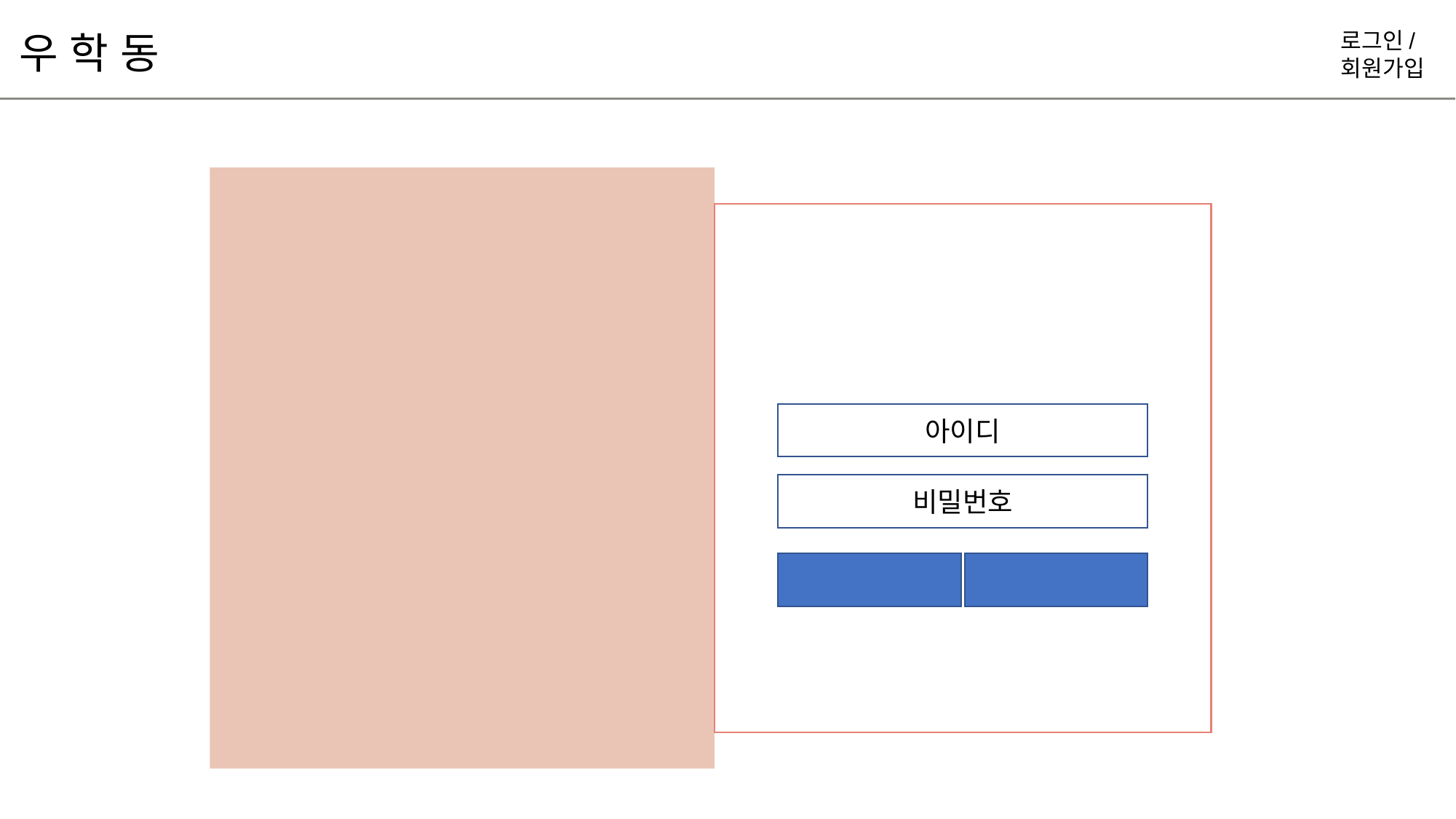

우 학 동
로그인/
회원가입

아이디
비밀번호